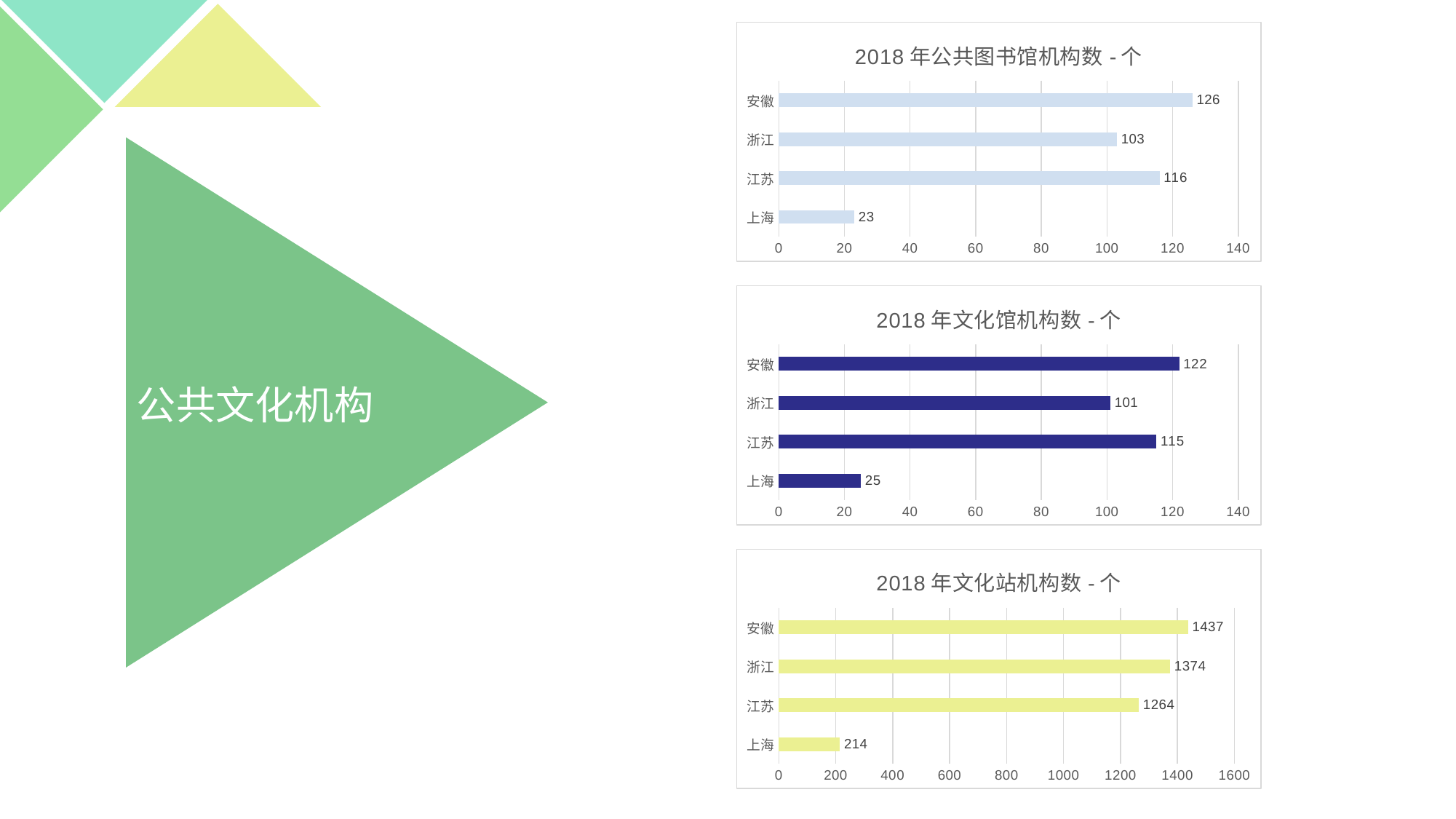

### Chart:

| Category | 2018年公共图书馆机构数-个 |
|---|---|
| 上海 | 23.0 |
| 江苏 | 116.0 |
| 浙江 | 103.0 |
| 安徽 | 126.0 |

### Chart:

| Category | 2018年文化馆机构数-个 |
|---|---|
| 上海 | 25.0 |
| 江苏 | 115.0 |
| 浙江 | 101.0 |
| 安徽 | 122.0 |
公共文化机构

### Chart:

| Category | 2018年文化站机构数-个 |
|---|---|
| 上海 | 214.0 |
| 江苏 | 1264.0 |
| 浙江 | 1374.0 |
| 安徽 | 1437.0 |